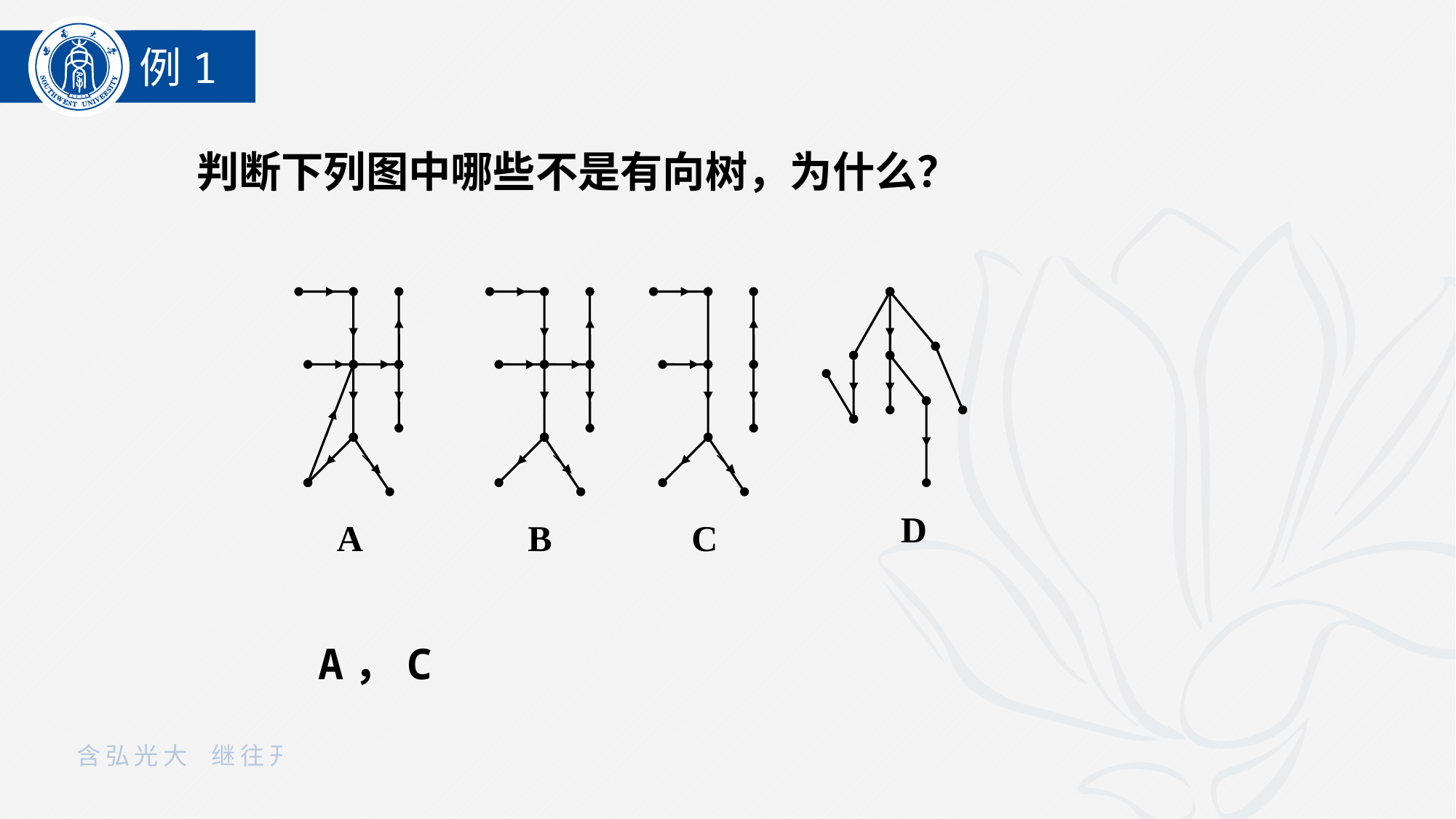

例1
判断下列图中哪些不是有向树，为什么？

A

B

C

D
A，C